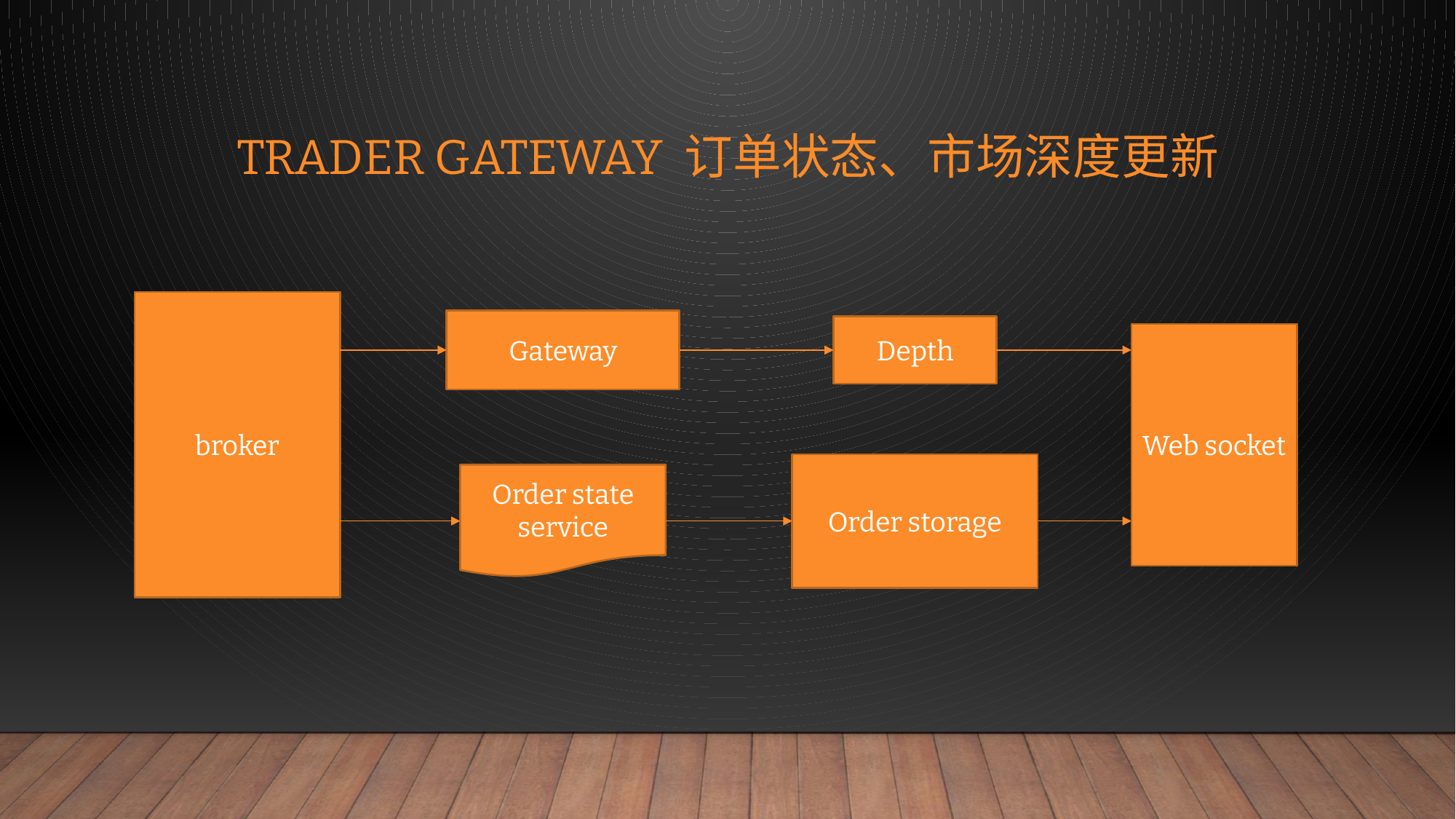

# Trader gateway 订单状态、市场深度更新
broker
Gateway
Depth
Web socket
Order storage
Order state service